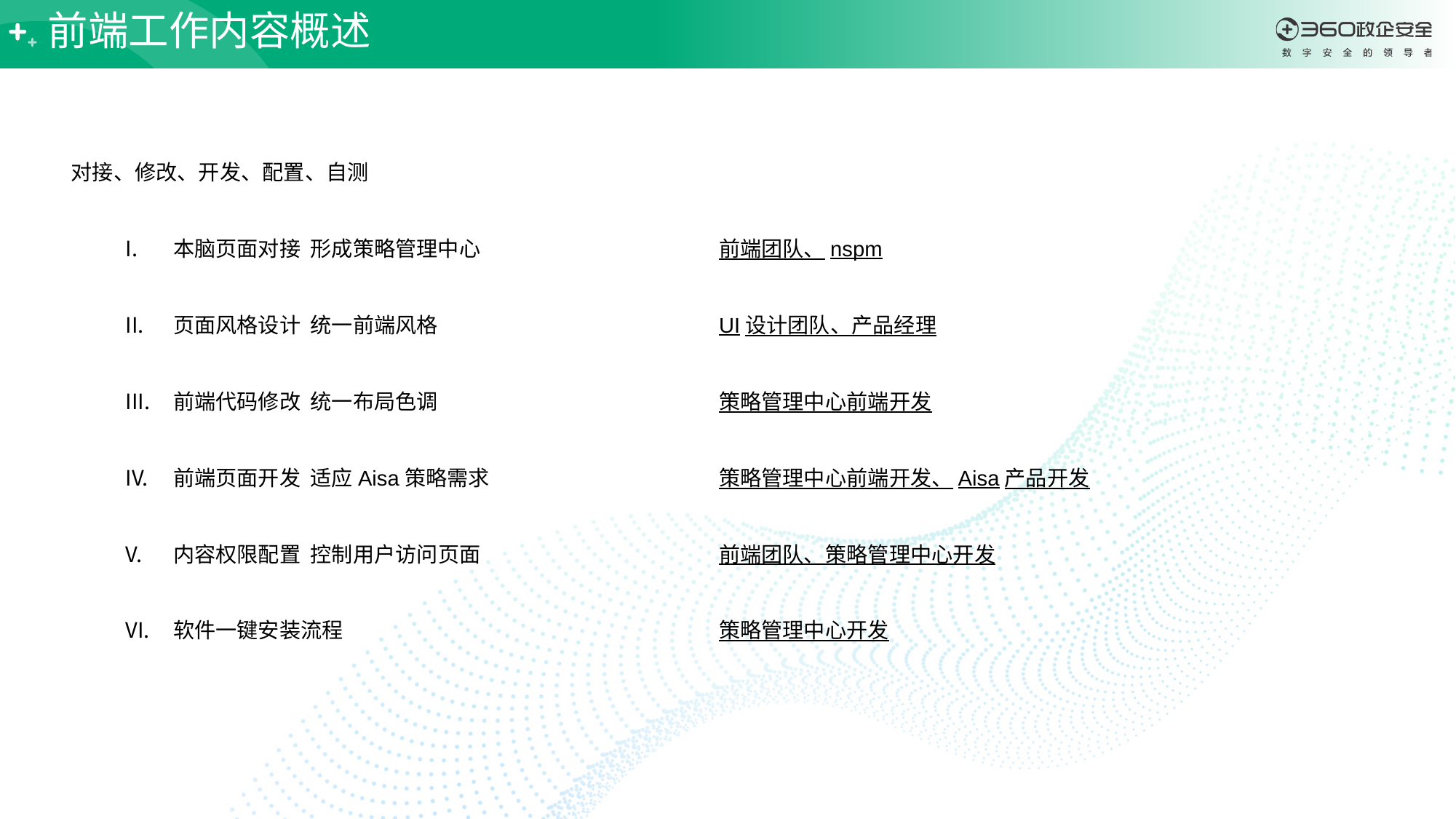

前端工作内容概述
对接、修改、开发、配置、自测

本脑页面对接  形成策略管理中心			前端团队、nspm

页面风格设计  统一前端风格			UI设计团队、产品经理

前端代码修改  统一布局色调			策略管理中心前端开发

前端页面开发  适应Aisa策略需求			策略管理中心前端开发、Aisa产品开发

内容权限配置  控制用户访问页面			前端团队、策略管理中心开发

软件一键安装流程				策略管理中心开发